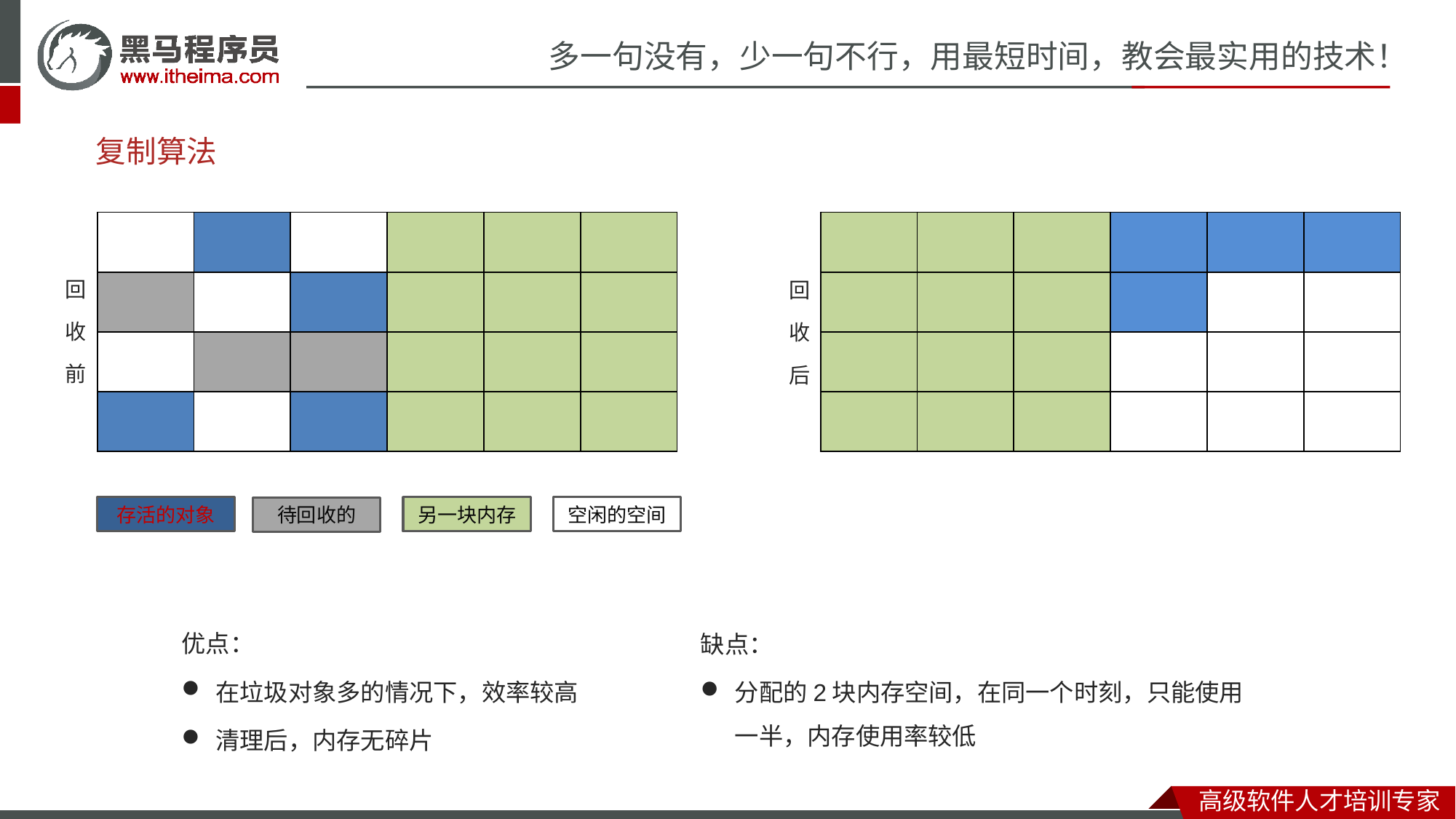

# 复制算法
|  |  |  |  |  |  |
| --- | --- | --- | --- | --- | --- |
|  |  |  |  |  |  |
|  |  |  |  |  |  |
|  |  |  |  |  |  |
|  |  |  |  |  |  |
| --- | --- | --- | --- | --- | --- |
|  |  |  |  |  |  |
|  |  |  |  |  |  |
|  |  |  |  |  |  |
回
收
前
回
收
后
存活的对象
另一块内存
空闲的空间
待回收的
优点：
在垃圾对象多的情况下，效率较高
清理后，内存无碎片
缺点：
分配的2块内存空间，在同一个时刻，只能使用一半，内存使用率较低